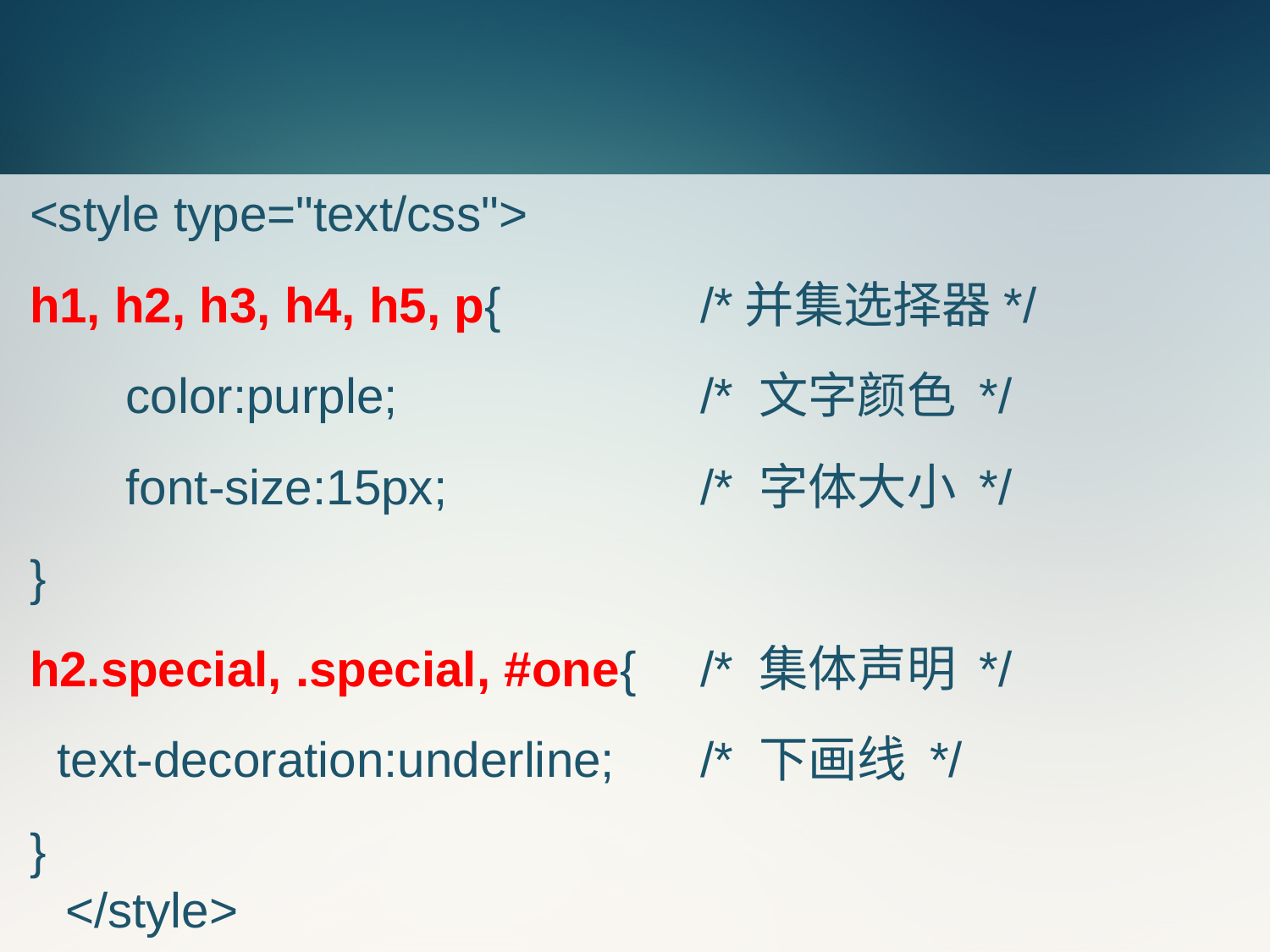

#
<style type="text/css">
h1, h2, h3, h4, h5, p{		/*并集选择器*/
       color:purple;			/* 文字颜色 */
       font-size:15px;		/* 字体大小 */
}
h2.special, .special, #one{	/* 集体声明 */
  text-decoration:underline;  	/* 下画线 */
}
</style>